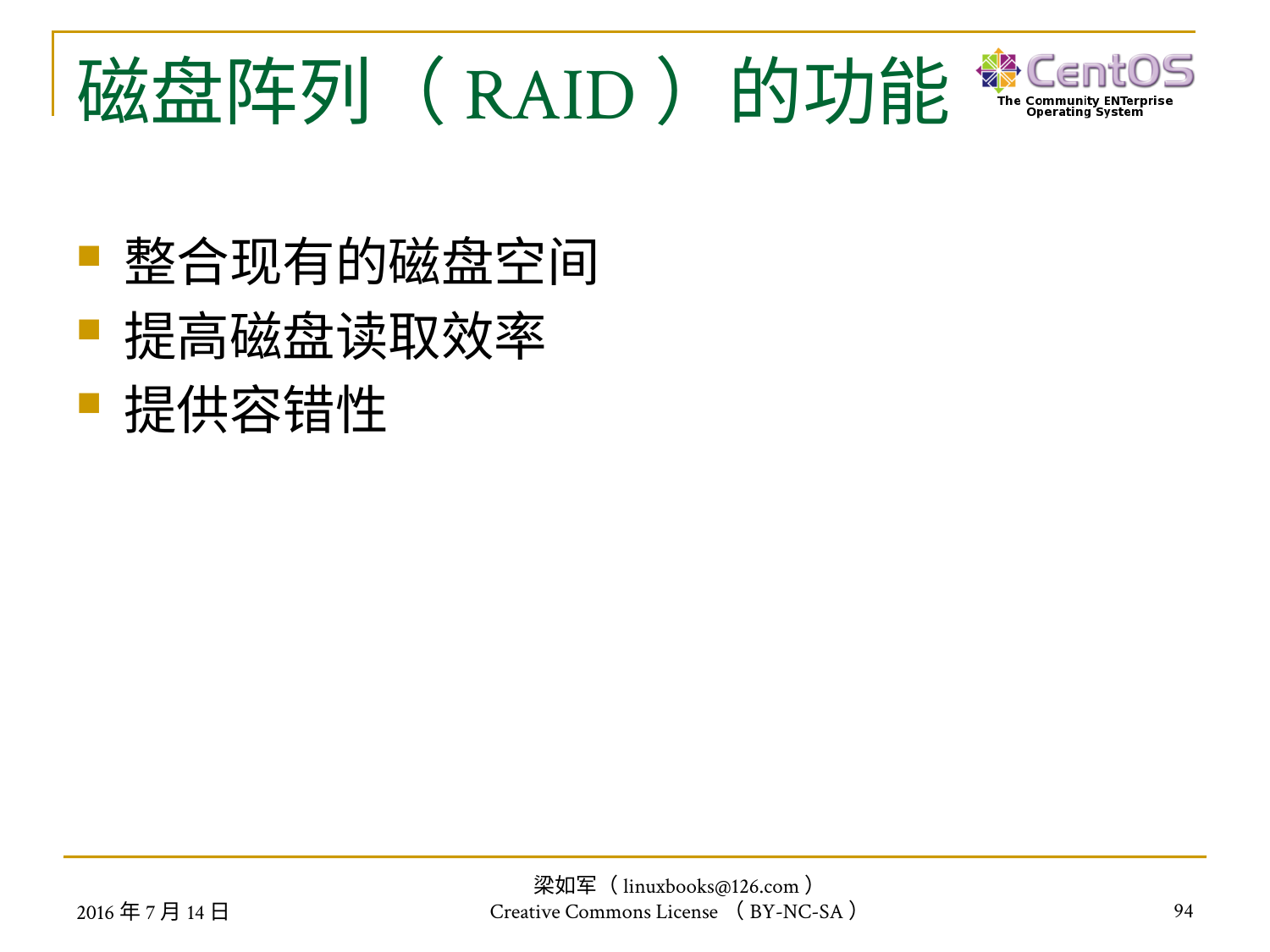

# 磁盘阵列（RAID）的功能
整合现有的磁盘空间
提高磁盘读取效率
提供容错性
梁如军（linuxbooks@126.com）
Creative Commons License（BY-NC-SA）
2016年7月14日
94